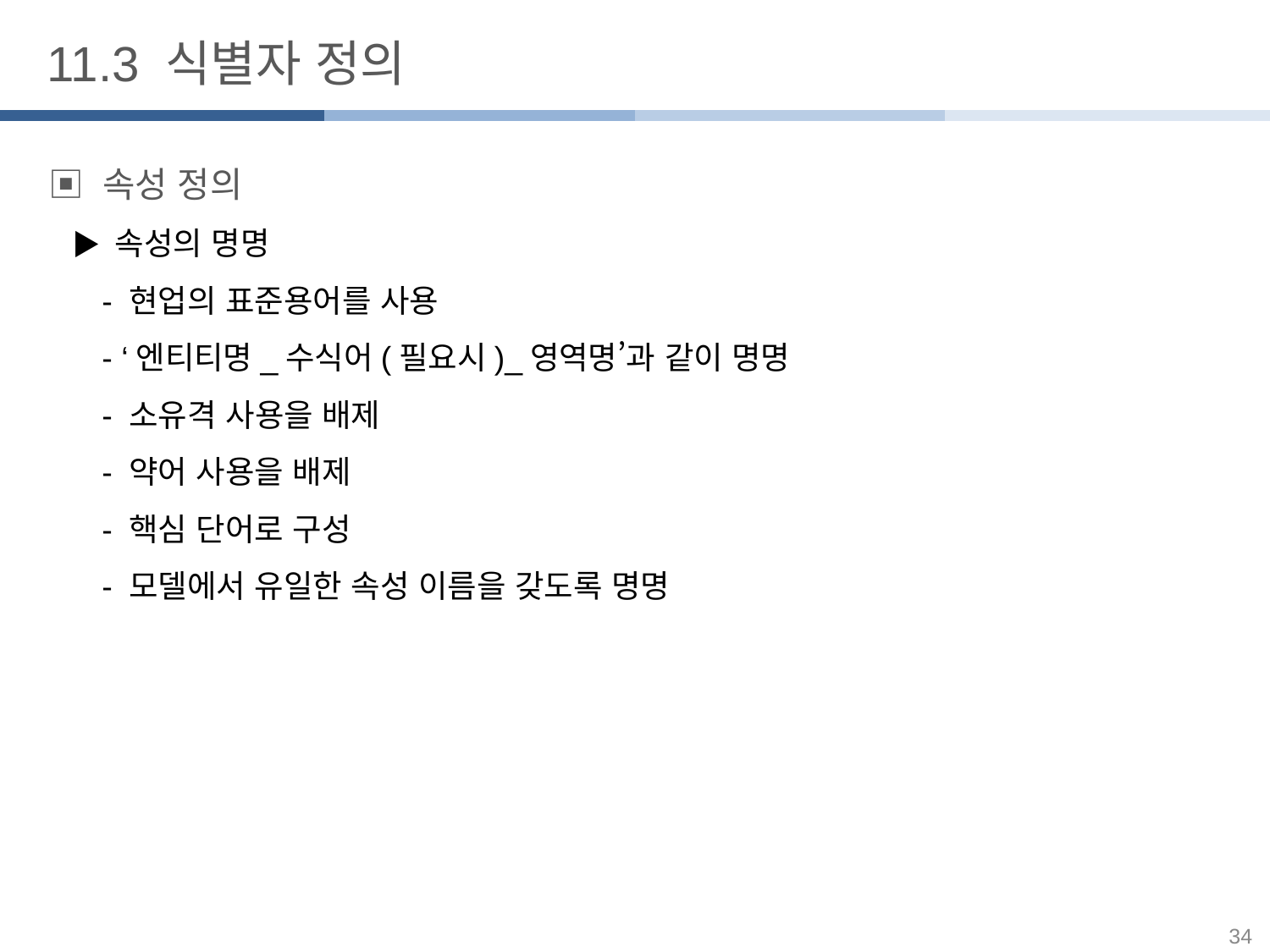

11.3 식별자 정의
▣ 속성 정의
   ▶ 속성의 명명
      - 현업의 표준용어를 사용
      - ‘엔티티명_수식어(필요시)_영역명’과 같이 명명
      - 소유격 사용을 배제
      - 약어 사용을 배제
      - 핵심 단어로 구성
      - 모델에서 유일한 속성 이름을 갖도록 명명
34